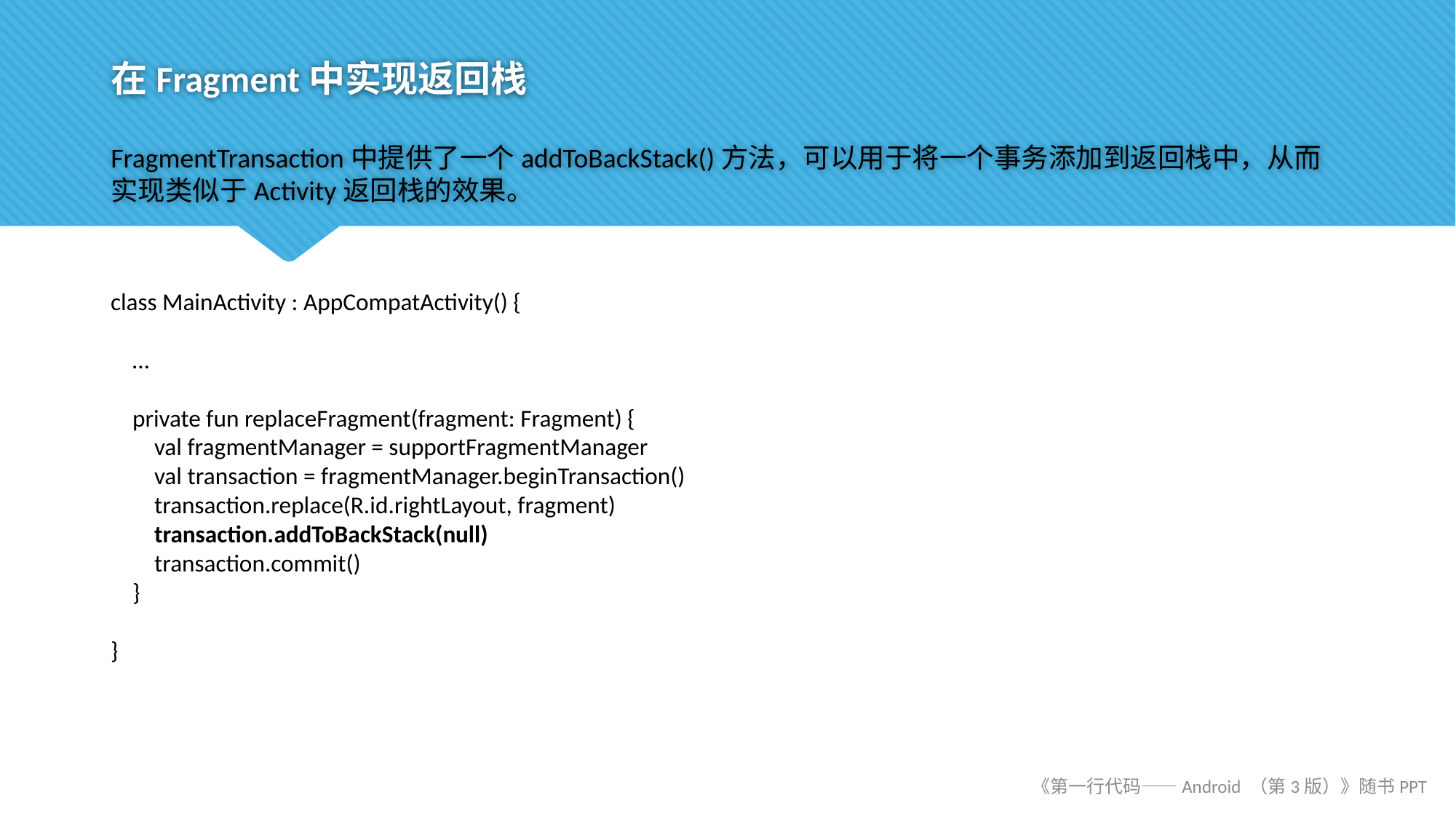

# 在Fragment中实现返回栈
FragmentTransaction中提供了一个addToBackStack()方法，可以用于将一个事务添加到返回栈中，从而实现类似于Activity返回栈的效果。
class MainActivity : AppCompatActivity() {

    …

    private fun replaceFragment(fragment: Fragment) {
        val fragmentManager = supportFragmentManager
        val transaction = fragmentManager.beginTransaction()
        transaction.replace(R.id.rightLayout, fragment)
        transaction.addToBackStack(null)
        transaction.commit()
    }

}